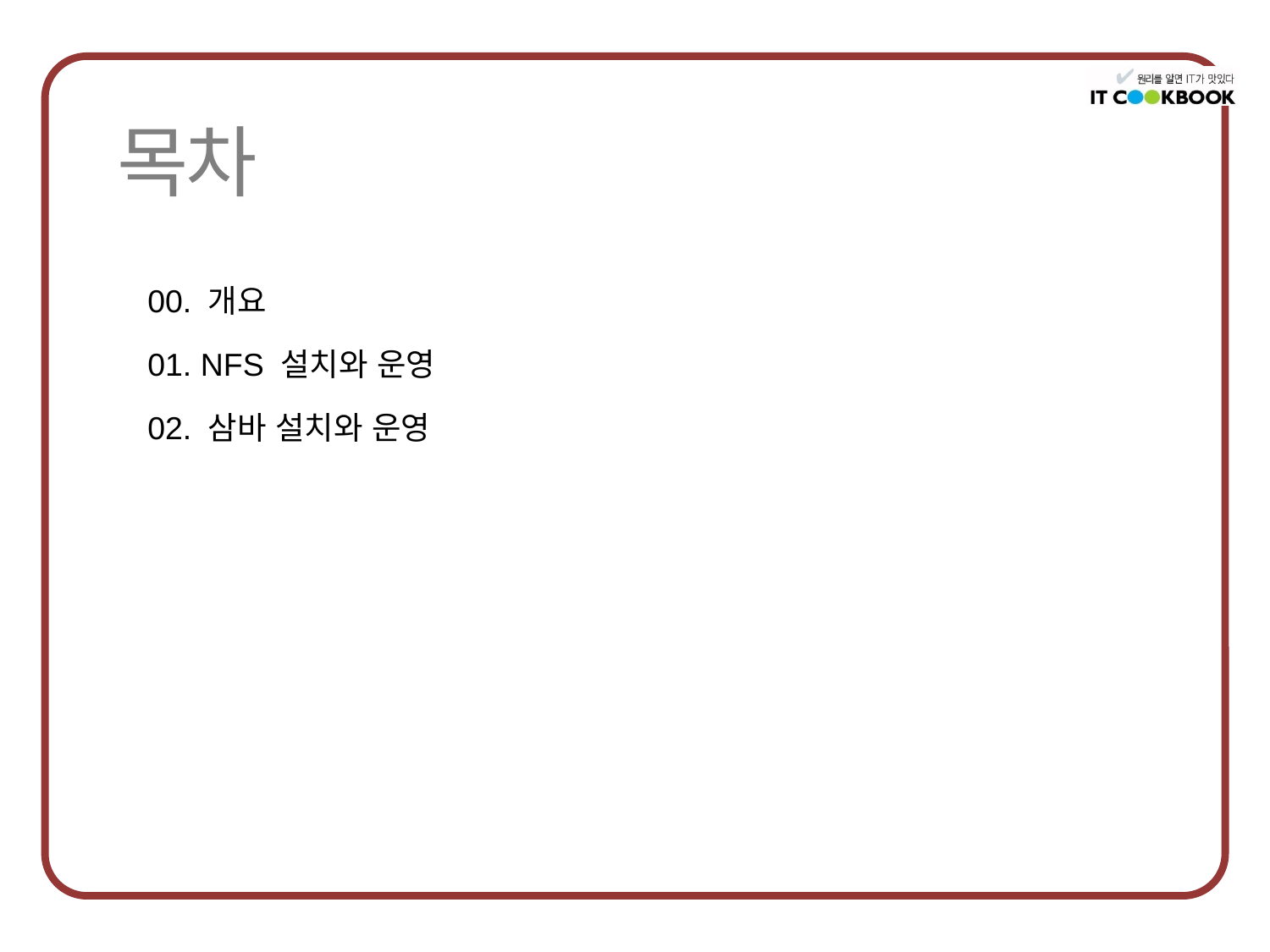

00. 개요
01. NFS 설치와 운영
02. 삼바 설치와 운영